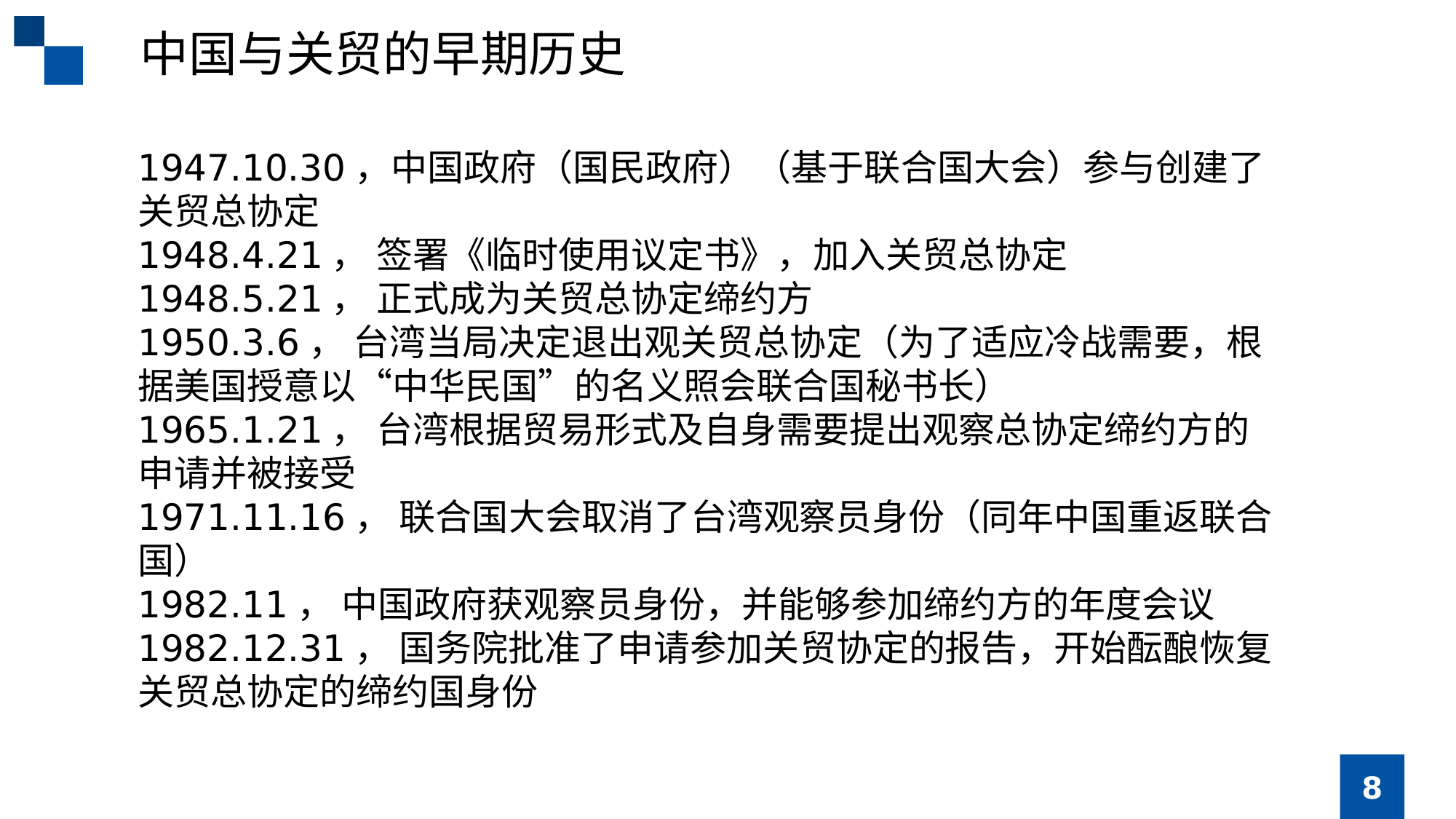

中国与关贸的早期历史
1947.10.30，中国政府（国民政府）（基于联合国大会）参与创建了关贸总协定
1948.4.21， 签署《临时使用议定书》，加入关贸总协定
1948.5.21， 正式成为关贸总协定缔约方
1950.3.6， 台湾当局决定退出观关贸总协定（为了适应冷战需要，根据美国授意以“中华民国”的名义照会联合国秘书长）
1965.1.21， 台湾根据贸易形式及自身需要提出观察总协定缔约方的申请并被接受
1971.11.16， 联合国大会取消了台湾观察员身份（同年中国重返联合国）
1982.11， 中国政府获观察员身份，并能够参加缔约方的年度会议
1982.12.31， 国务院批准了申请参加关贸协定的报告，开始酝酿恢复关贸总协定的缔约国身份
8